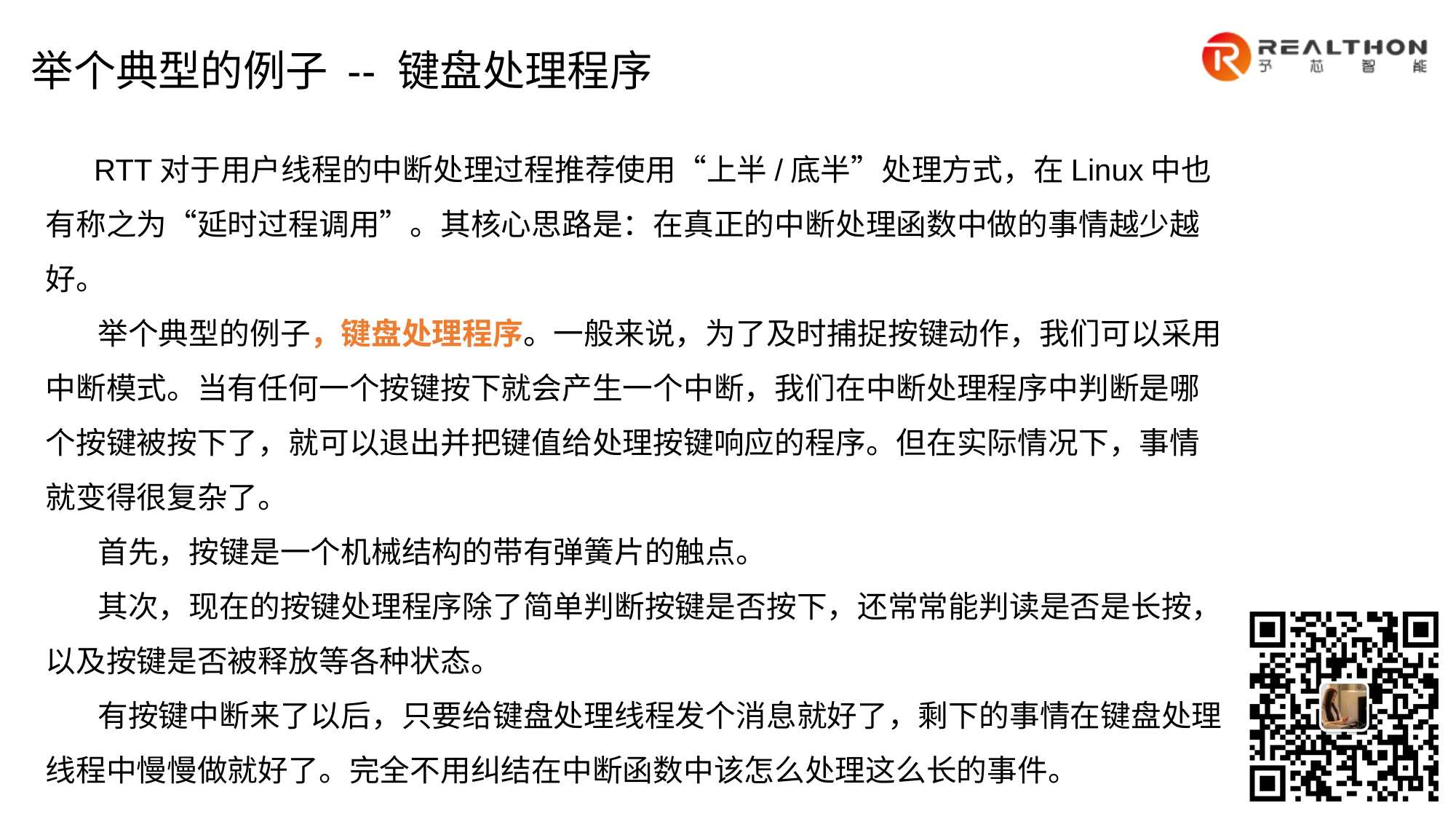

举个典型的例子 -- 键盘处理程序
  RTT对于用户线程的中断处理过程推荐使用“上半/底半”处理方式，在Linux中也有称之为“延时过程调用”。其核心思路是：在真正的中断处理函数中做的事情越少越好。
  举个典型的例子，键盘处理程序。一般来说，为了及时捕捉按键动作，我们可以采用中断模式。当有任何一个按键按下就会产生一个中断，我们在中断处理程序中判断是哪个按键被按下了，就可以退出并把键值给处理按键响应的程序。但在实际情况下，事情就变得很复杂了。
  首先，按键是一个机械结构的带有弹簧片的触点。
  其次，现在的按键处理程序除了简单判断按键是否按下，还常常能判读是否是长按，以及按键是否被释放等各种状态。
  有按键中断来了以后，只要给键盘处理线程发个消息就好了，剩下的事情在键盘处理线程中慢慢做就好了。完全不用纠结在中断函数中该怎么处理这么长的事件。